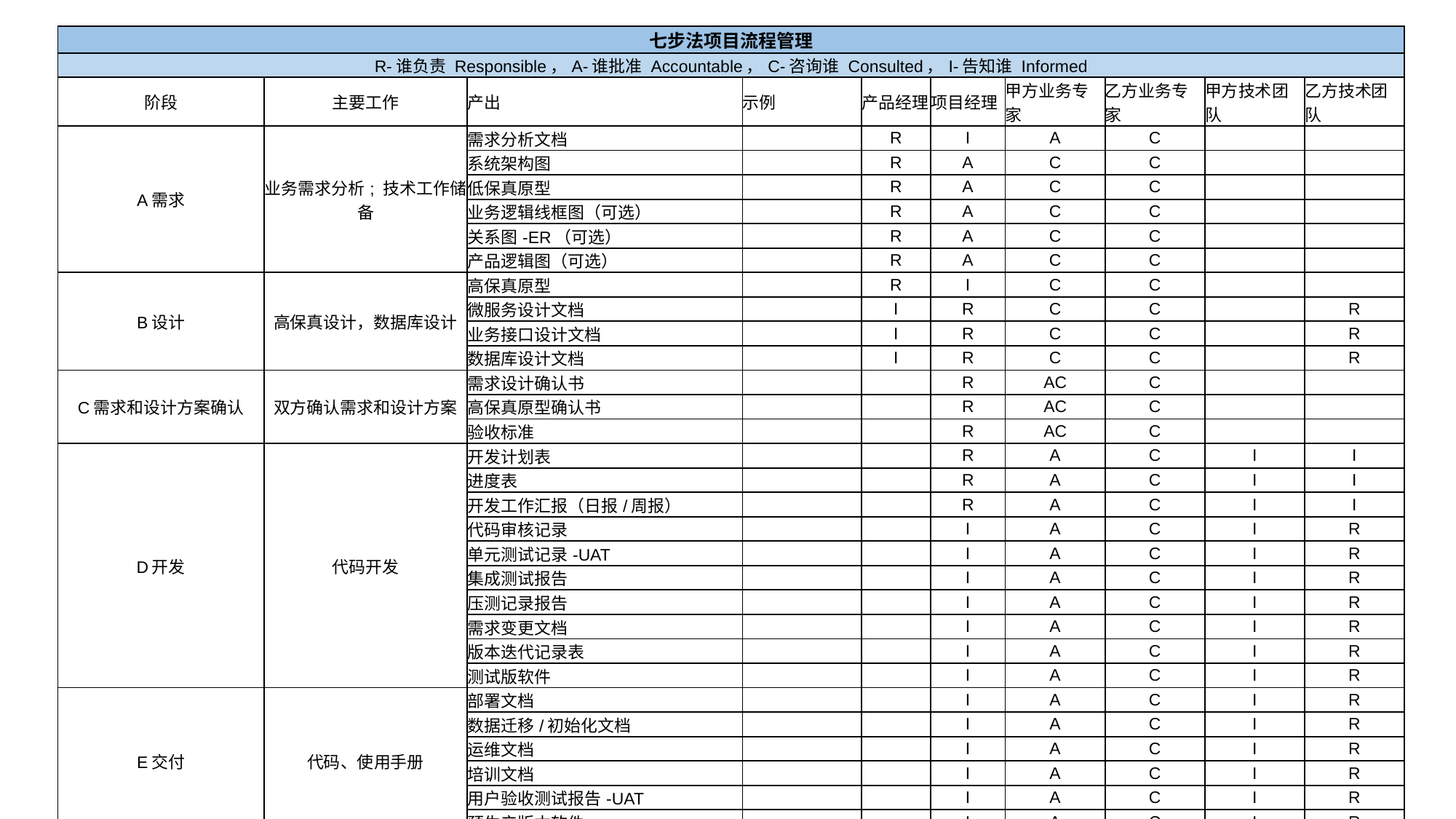

| 七步法项目流程管理 |  |  |  |  |  |  |  |  |  |
| --- | --- | --- | --- | --- | --- | --- | --- | --- | --- |
| R-谁负责 Responsible，A-谁批准 Accountable，C-咨询谁 Consulted，I-告知谁 Informed |  |  |  |  |  |  |  |  |  |
| 阶段 | 主要工作 | 产出 | 示例 | 产品经理 | 项目经理 | 甲方业务专家 | 乙方业务专家 | 甲方技术团队 | 乙方技术团队 |
| A需求 | 业务需求分析; 技术工作储备 | 需求分析文档 |  | R | I | A | C |  |  |
|  |  | 系统架构图 |  | R | A | C | C |  |  |
|  |  | 低保真原型 |  | R | A | C | C |  |  |
|  |  | 业务逻辑线框图（可选） |  | R | A | C | C |  |  |
|  |  | 关系图-ER（可选） |  | R | A | C | C |  |  |
|  |  | 产品逻辑图（可选） |  | R | A | C | C |  |  |
| B设计 | 高保真设计，数据库设计 | 高保真原型 |  | R | I | C | C |  |  |
|  |  | 微服务设计文档 |  | I | R | C | C |  | R |
|  |  | 业务接口设计文档 |  | I | R | C | C |  | R |
|  |  | 数据库设计文档 |  | I | R | C | C |  | R |
| C需求和设计方案确认 | 双方确认需求和设计方案 | 需求设计确认书 |  |  | R | AC | C |  |  |
|  |  | 高保真原型确认书 |  |  | R | AC | C |  |  |
|  |  | 验收标准 |  |  | R | AC | C |  |  |
| D开发 | 代码开发 | 开发计划表 |  |  | R | A | C | I | I |
|  |  | 进度表 |  |  | R | A | C | I | I |
|  |  | 开发工作汇报（日报/周报） |  |  | R | A | C | I | I |
|  |  | 代码审核记录 |  |  | I | A | C | I | R |
|  |  | 单元测试记录-UAT |  |  | I | A | C | I | R |
|  |  | 集成测试报告 |  |  | I | A | C | I | R |
|  |  | 压测记录报告 |  |  | I | A | C | I | R |
|  |  | 需求变更文档 |  |  | I | A | C | I | R |
|  |  | 版本迭代记录表 |  |  | I | A | C | I | R |
|  |  | 测试版软件 |  |  | I | A | C | I | R |
| E交付 | 代码、使用手册 | 部署文档 |  |  | I | A | C | I | R |
|  |  | 数据迁移/初始化文档 |  |  | I | A | C | I | R |
|  |  | 运维文档 |  |  | I | A | C | I | R |
|  |  | 培训文档 |  |  | I | A | C | I | R |
|  |  | 用户验收测试报告-UAT |  |  | I | A | C | I | R |
|  |  | 预生产版本软件 |  |  | I | A | C | I | R |
| F预生产（pre-production） | 部署、上线、测试 | 运行验收测试报告-OAT |  |  | I | A | R | I | I |
|  |  | 可运行版本软件 |  |  | I | A | C | I | R |
| G上线 | 部署、上线 | 验收文档 |  |  | I | A | R | R | I |
|  |  | 正式运行版本软件 |  |  | I | A | C | I | R |